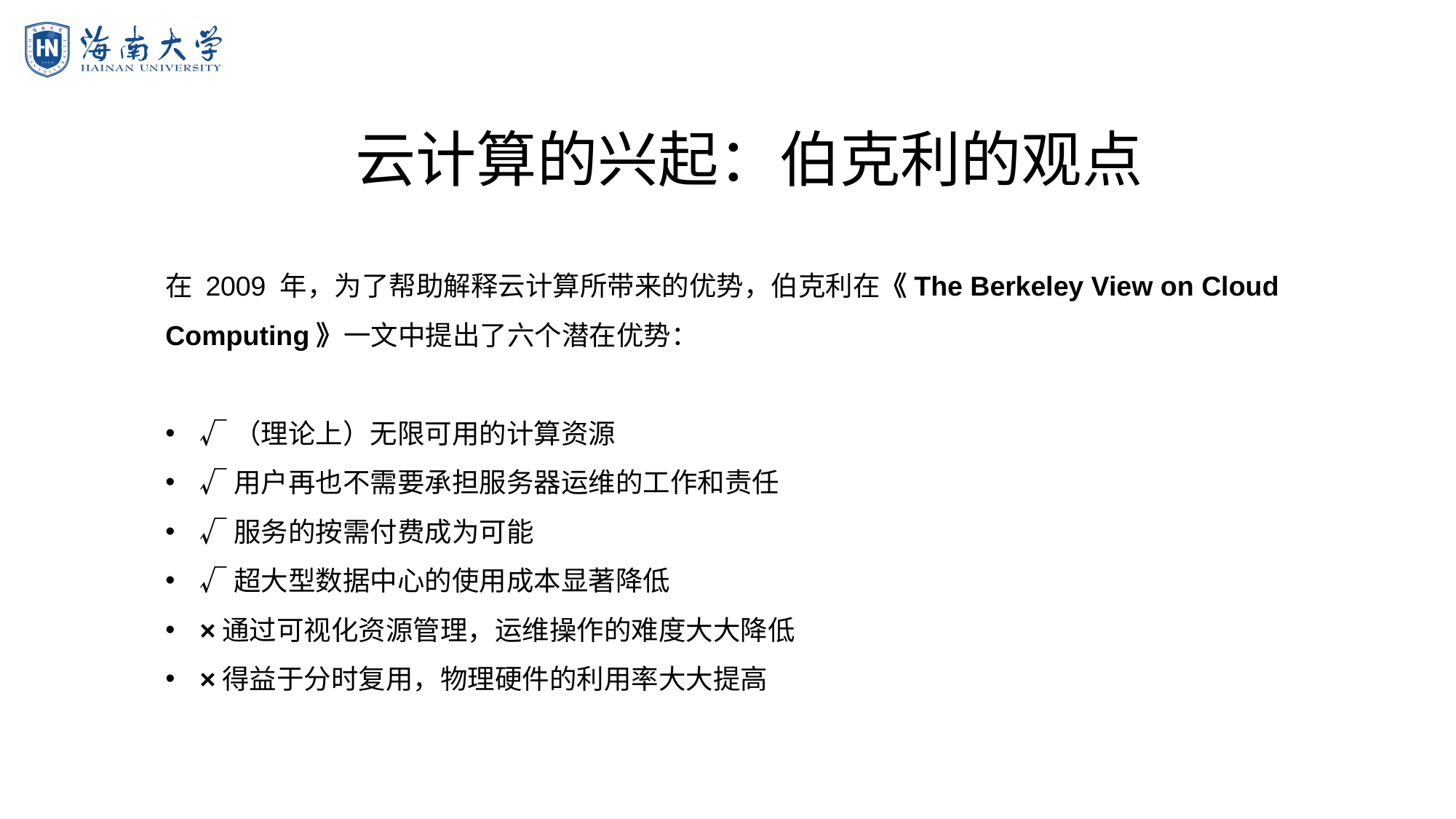

云计算的兴起：伯克利的观点
在 2009 年，为了帮助解释云计算所带来的优势，伯克利在《The Berkeley View on Cloud Computing》一文中提出了六个潜在优势：

√（理论上）无限可用的计算资源
√用户再也不需要承担服务器运维的工作和责任
√服务的按需付费成为可能
√超大型数据中心的使用成本显著降低
×通过可视化资源管理，运维操作的难度大大降低
×得益于分时复用，物理硬件的利用率大大提高